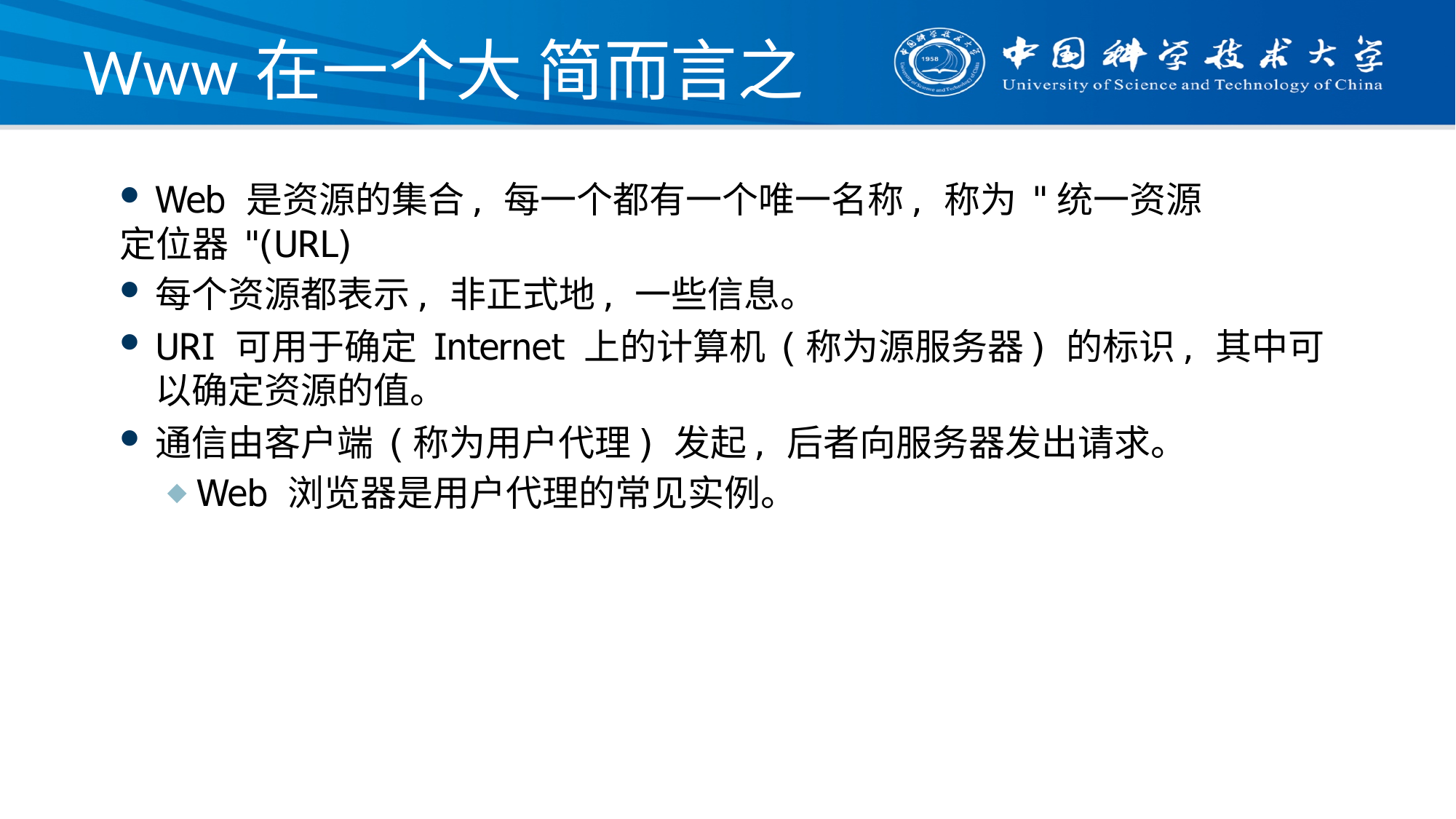

# Www在一个大 简而言之
Web 是资源的集合, 每一个都有一个唯一名称, 称为 "统一资源
定位器 "(URL)
每个资源都表示, 非正式地, 一些信息。
URI 可用于确定 Internet 上的计算机 (称为源服务器) 的标识, 其中可以确定资源的值。
通信由客户端 (称为用户代理) 发起, 后者向服务器发出请求。
Web 浏览器是用户代理的常见实例。